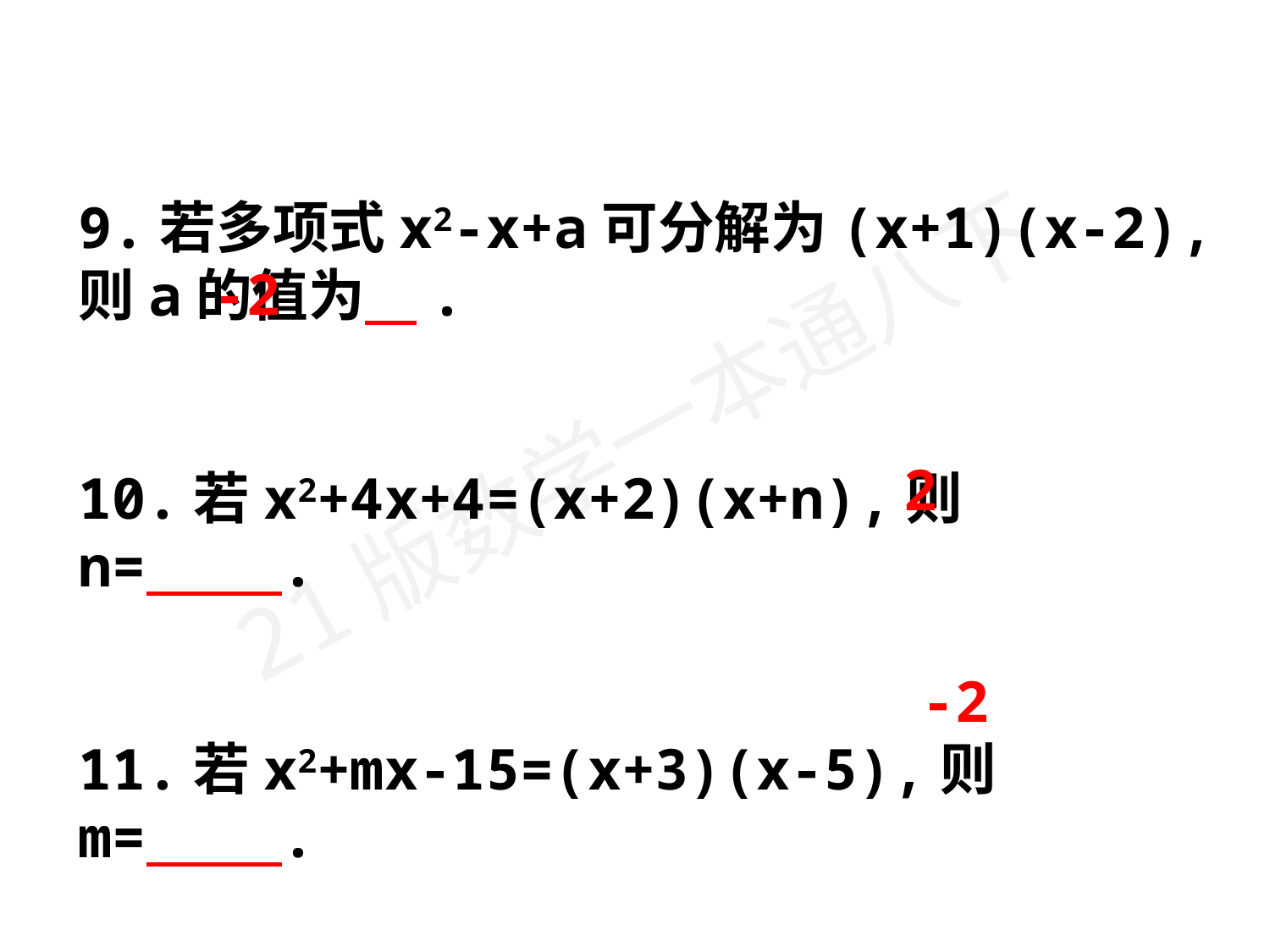

9.若多项式x2-x+a可分解为(x+1)(x-2),则a的值为    .

10.若x2+4x+4=(x+2)(x+n),则n=    .

11.若x2+mx-15=(x+3)(x-5),则m=    .
-2
2
-2